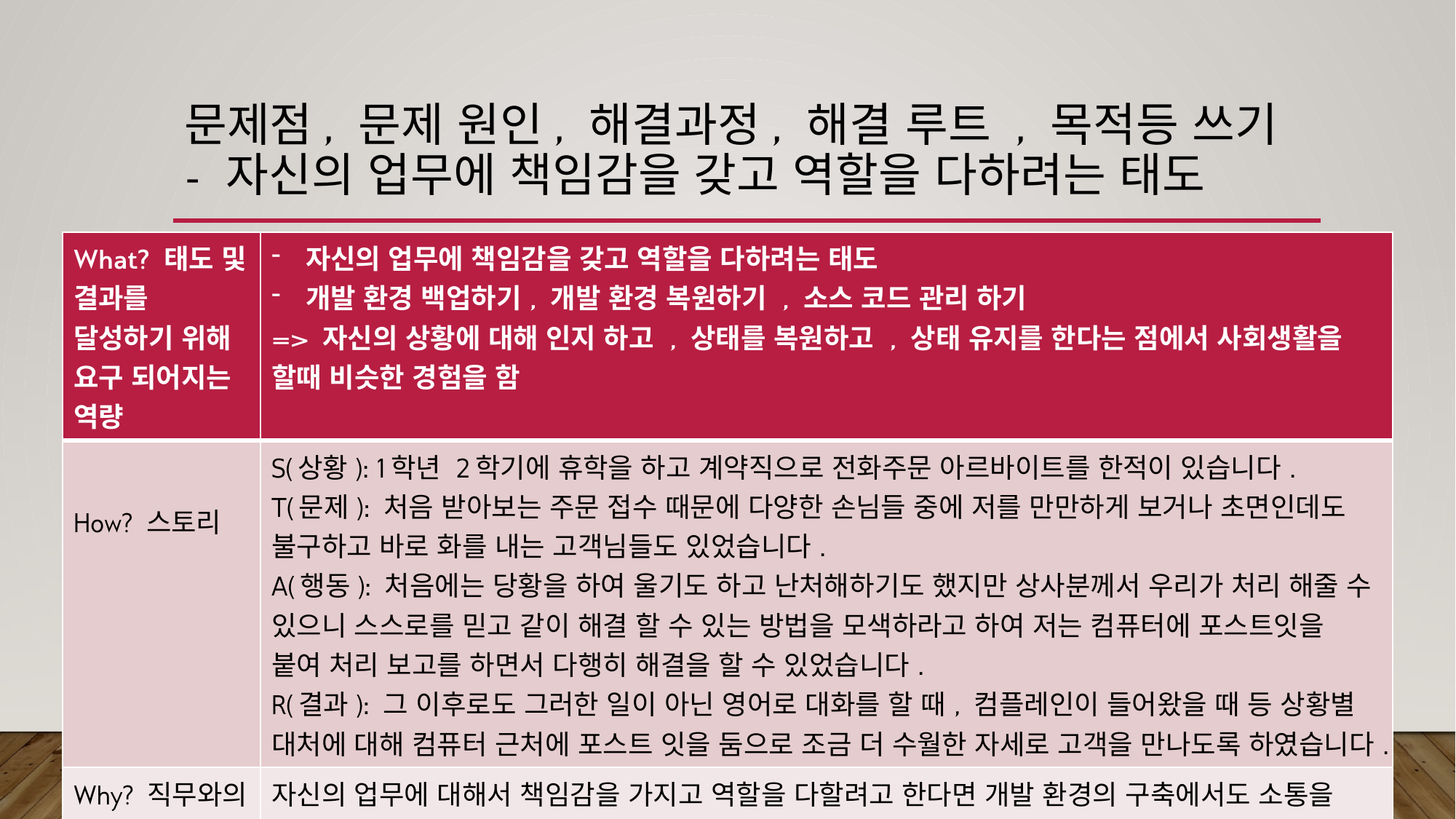

# 문제점, 문제 원인, 해결과정, 해결 루트 , 목적등 쓰기 - 자신의 업무에 책임감을 갖고 역할을 다하려는 태도
| What? 태도 및 결과를 달성하기 위해 요구 되어지는 역량 | 자신의 업무에 책임감을 갖고 역할을 다하려는 태도 개발 환경 백업하기, 개발 환경 복원하기 , 소스 코드 관리 하기 => 자신의 상황에 대해 인지 하고 , 상태를 복원하고 , 상태 유지를 한다는 점에서 사회생활을 할때 비슷한 경험을 함 |
| --- | --- |
| How? 스토리 | S(상황): 1학년 2학기에 휴학을 하고 계약직으로 전화주문 아르바이트를 한적이 있습니다. T(문제): 처음 받아보는 주문 접수 때문에 다양한 손님들 중에 저를 만만하게 보거나 초면인데도 불구하고 바로 화를 내는 고객님들도 있었습니다. A(행동): 처음에는 당황을 하여 울기도 하고 난처해하기도 했지만 상사분께서 우리가 처리 해줄 수 있으니 스스로를 믿고 같이 해결 할 수 있는 방법을 모색하라고 하여 저는 컴퓨터에 포스트잇을 붙여 처리 보고를 하면서 다행히 해결을 할 수 있었습니다. R(결과): 그 이후로도 그러한 일이 아닌 영어로 대화를 할 때, 컴플레인이 들어왔을 때 등 상황별 대처에 대해 컴퓨터 근처에 포스트 잇을 둠으로 조금 더 수월한 자세로 고객을 만나도록 하였습니다. |
| Why? 직무와의 연관성 | 자신의 업무에 대해서 책임감을 가지고 역할을 다할려고 한다면 개발 환경의 구축에서도 소통을 유지하면서 성장 할 수 있다고 생각합니다. |